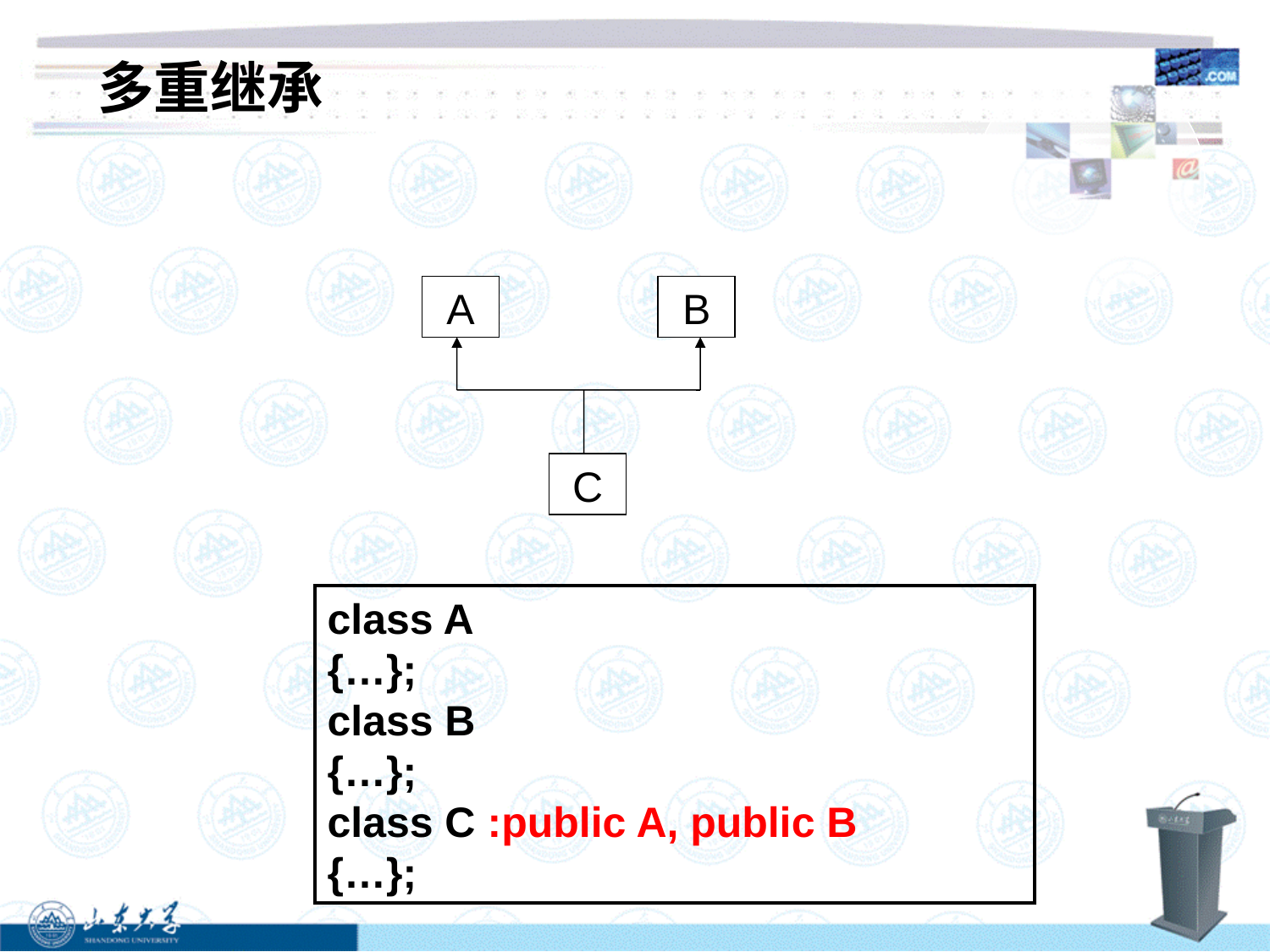

# 多重继承
 A
B

C
class A
{…};
class B
{…};
class C :public A, public B
{…};